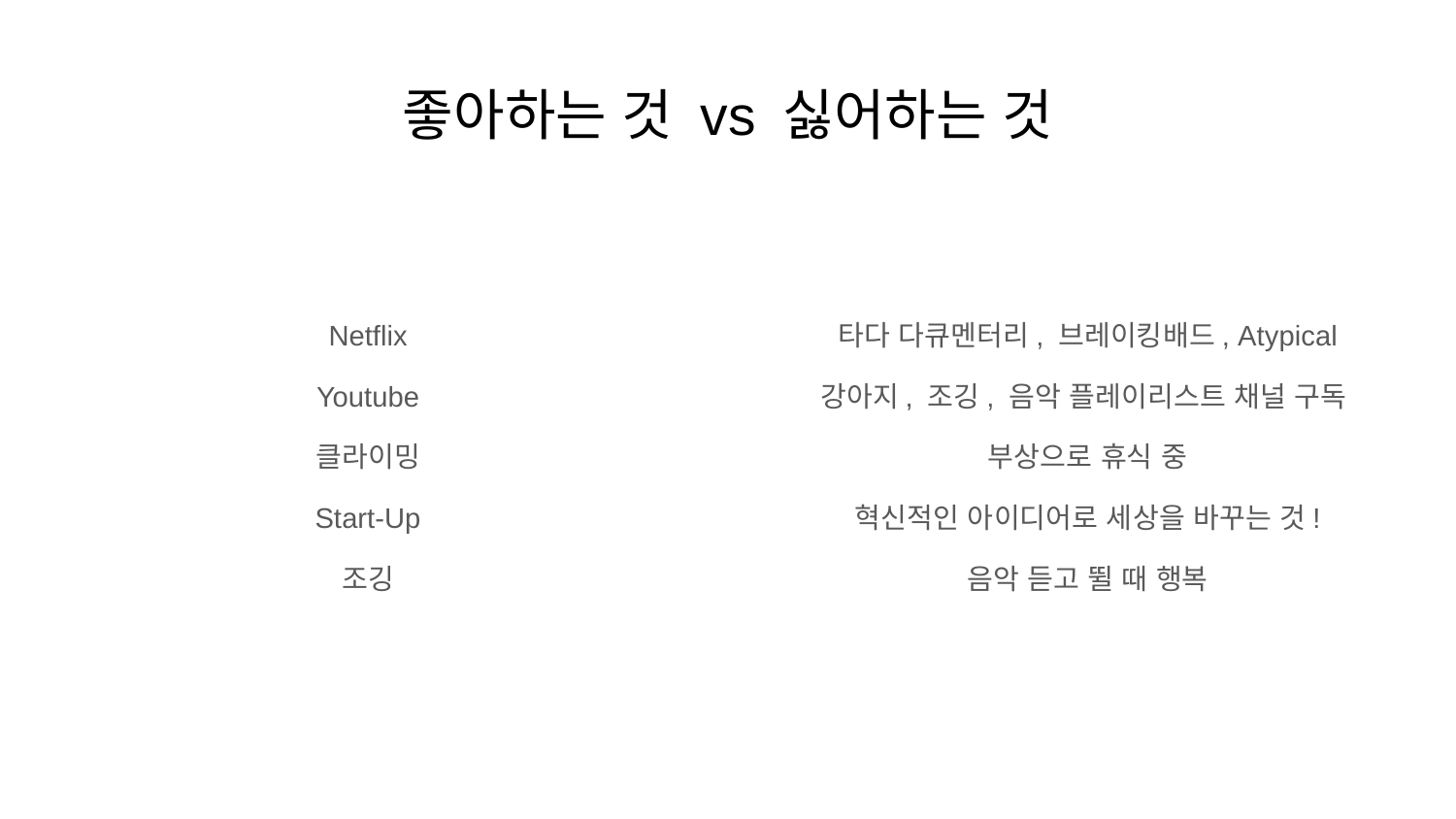

# 좋아하는 것 vs 싫어하는 것
Netflix
Youtube
클라이밍
Start-Up
조깅
타다 다큐멘터리, 브레이킹배드, Atypical
강아지, 조깅, 음악 플레이리스트 채널 구독
부상으로 휴식 중
혁신적인 아이디어로 세상을 바꾸는 것!
음악 듣고 뛸 때 행복